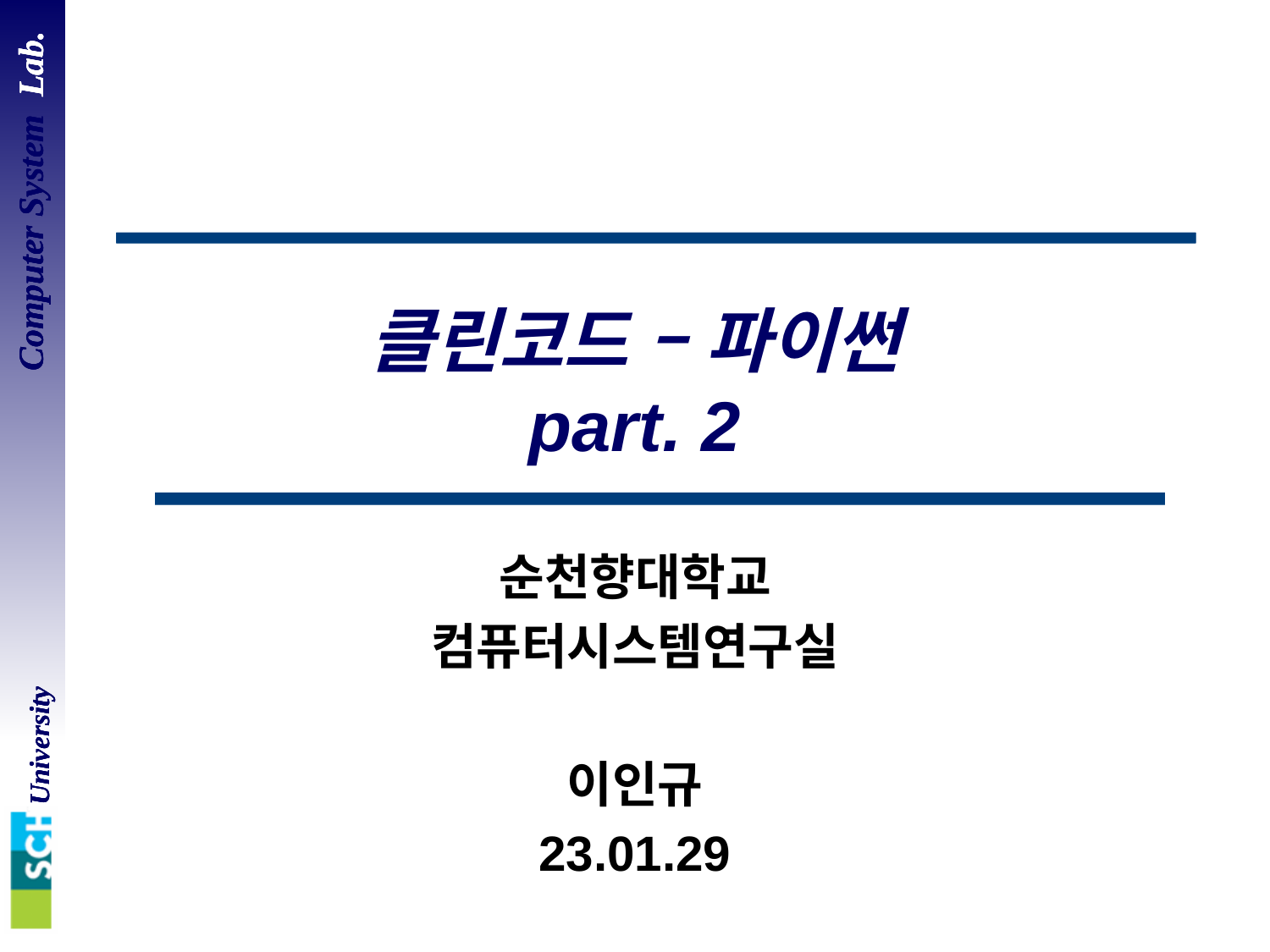

# 클린코드 – 파이썬 part. 2
순천향대학교
컴퓨터시스템연구실

이인규
23.01.29